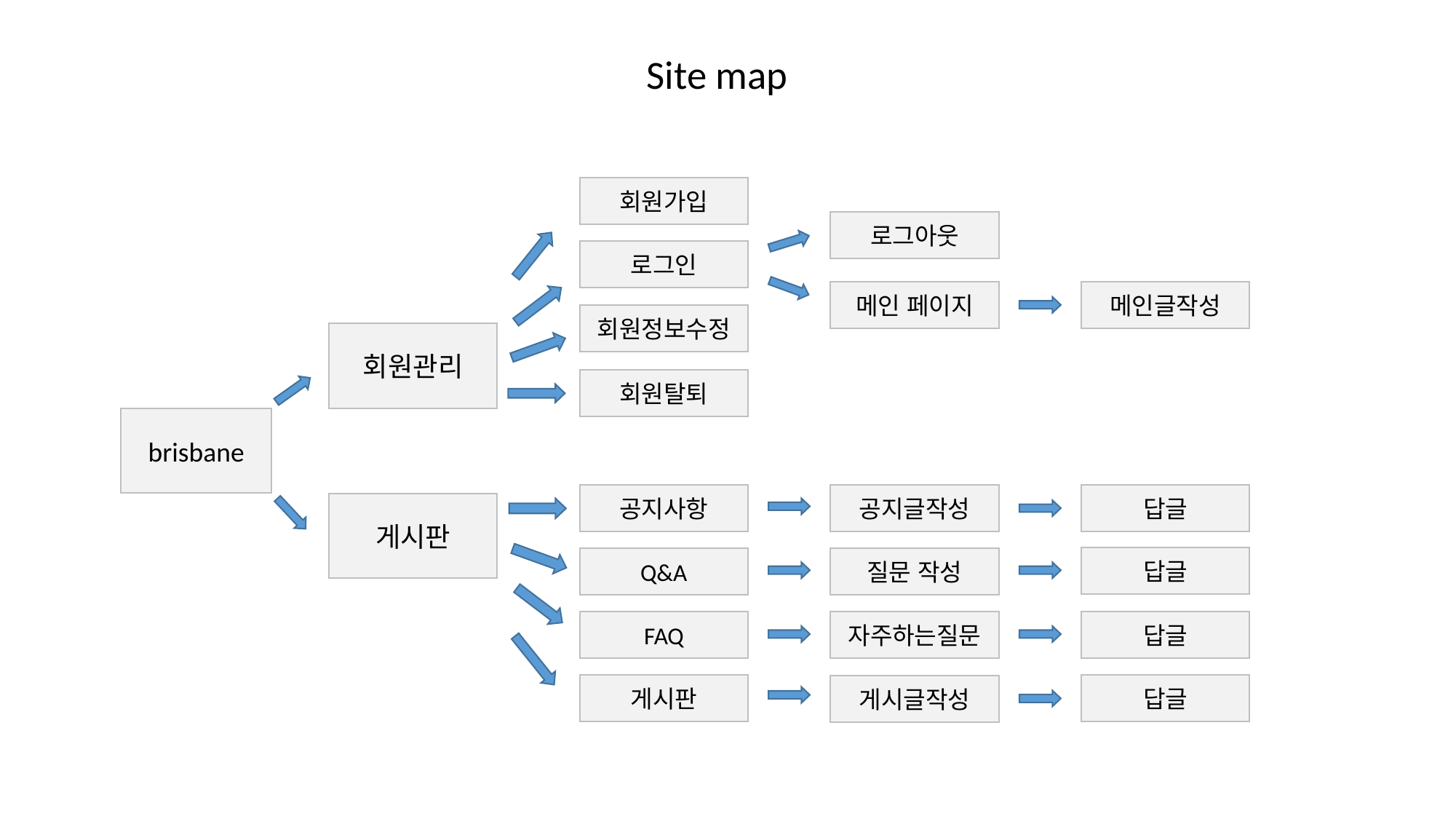

# Site map
회원가입
로그아웃

로그인

메인글작성
메인 페이지

회원정보수정
회원관리

회원탈퇴

brisbane
공지사항
공지글작성
답글
게시판

답글
질문 작성
Q&A

자주하는질문
FAQ
답글

답글
게시판
게시글작성